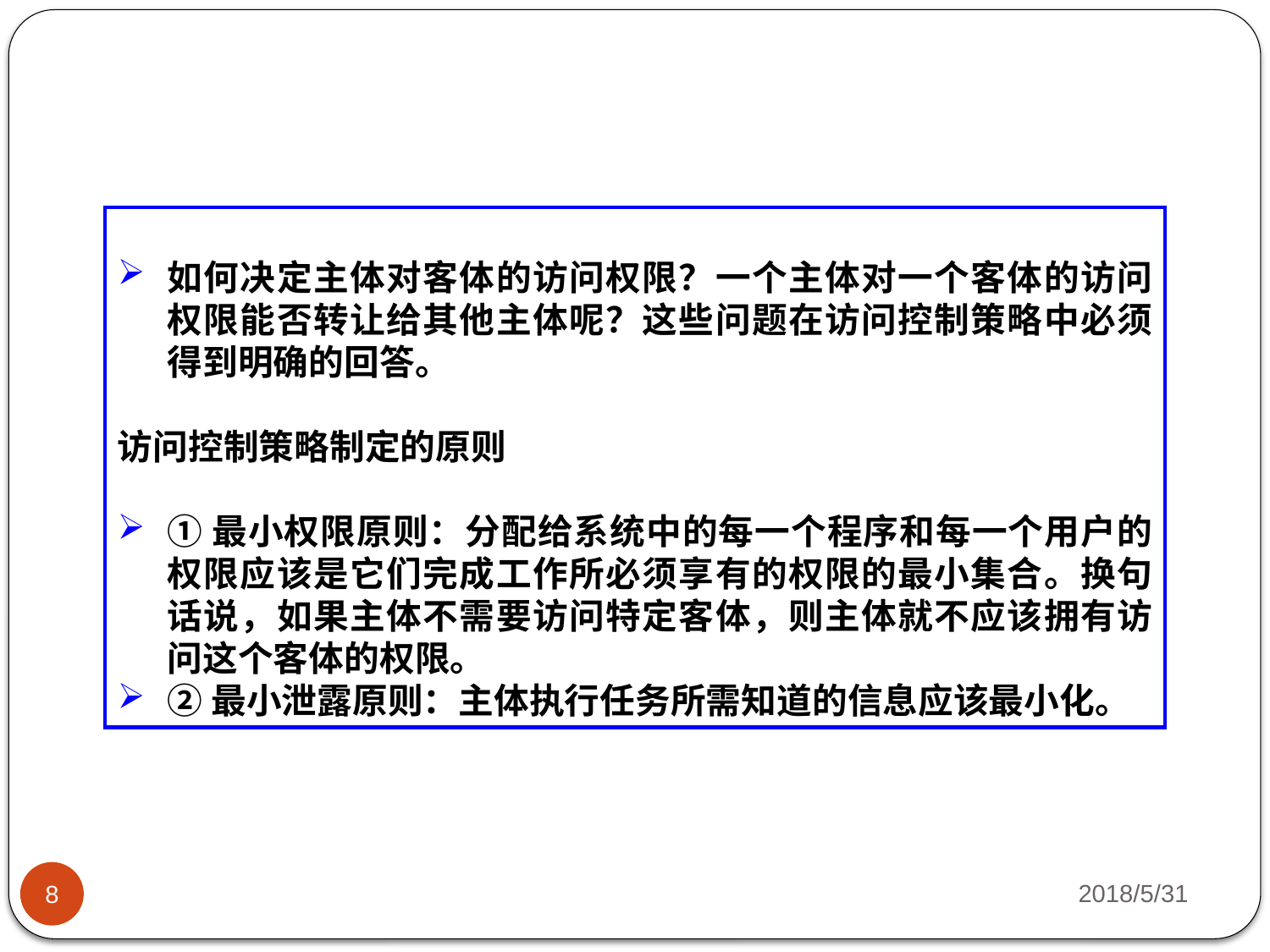

如何决定主体对客体的访问权限？一个主体对一个客体的访问权限能否转让给其他主体呢？这些问题在访问控制策略中必须得到明确的回答。

访问控制策略制定的原则

①最小权限原则：分配给系统中的每一个程序和每一个用户的权限应该是它们完成工作所必须享有的权限的最小集合。换句话说，如果主体不需要访问特定客体，则主体就不应该拥有访问这个客体的权限。
②最小泄露原则：主体执行任务所需知道的信息应该最小化。
2018/5/31
8